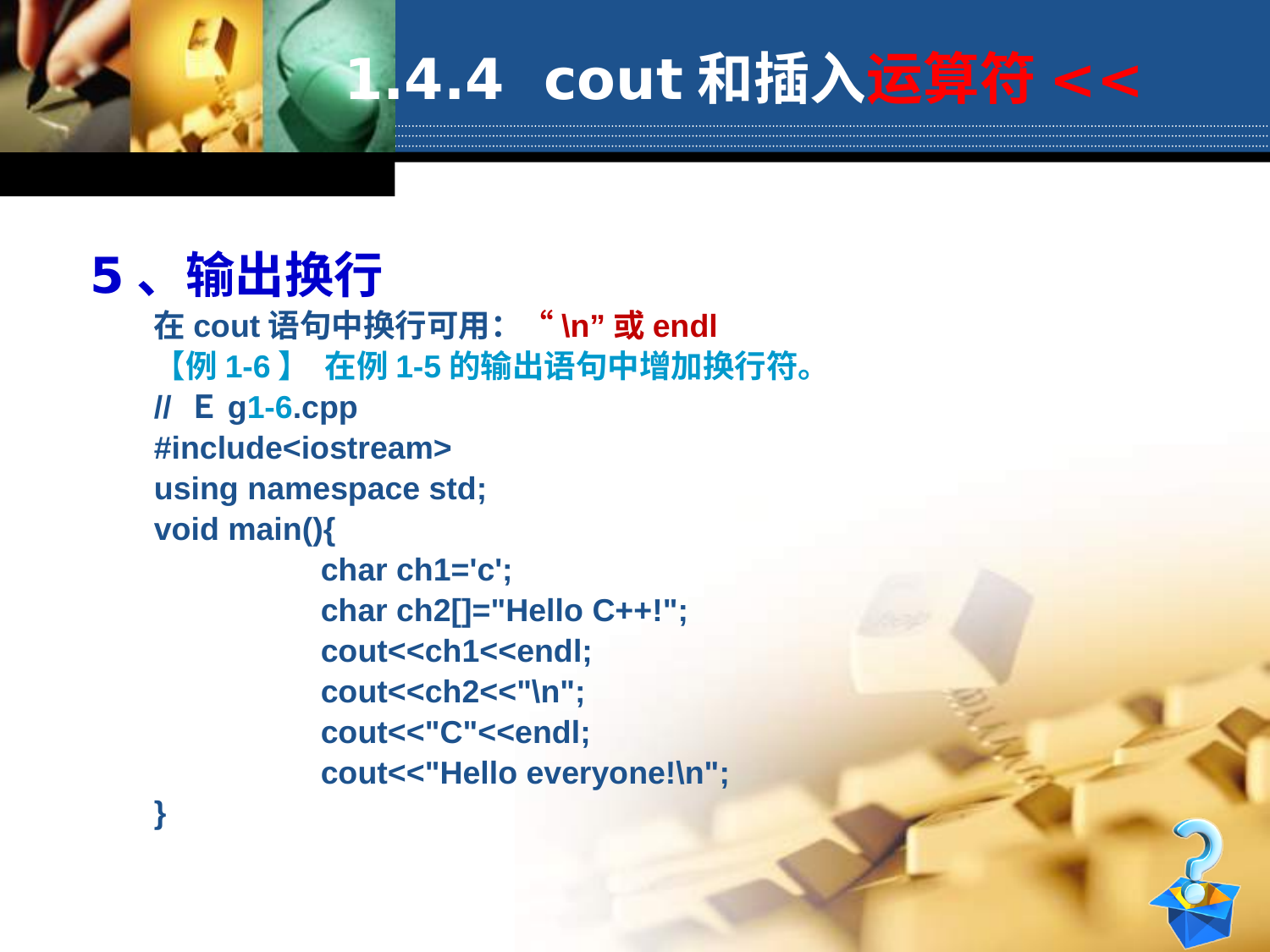

1.4.4  cout和插入运算符<<
5、输出换行
在cout语句中换行可用：“\n”或endl
【例1-6】  在例1-5的输出语句中增加换行符。
// Ｅg1-6.cpp
#include<iostream>
using namespace std;
void main(){
		char ch1='c';
		char ch2[]="Hello C++!";
		cout<<ch1<<endl;
		cout<<ch2<<"\n";
		cout<<"C"<<endl;
		cout<<"Hello everyone!\n";
}